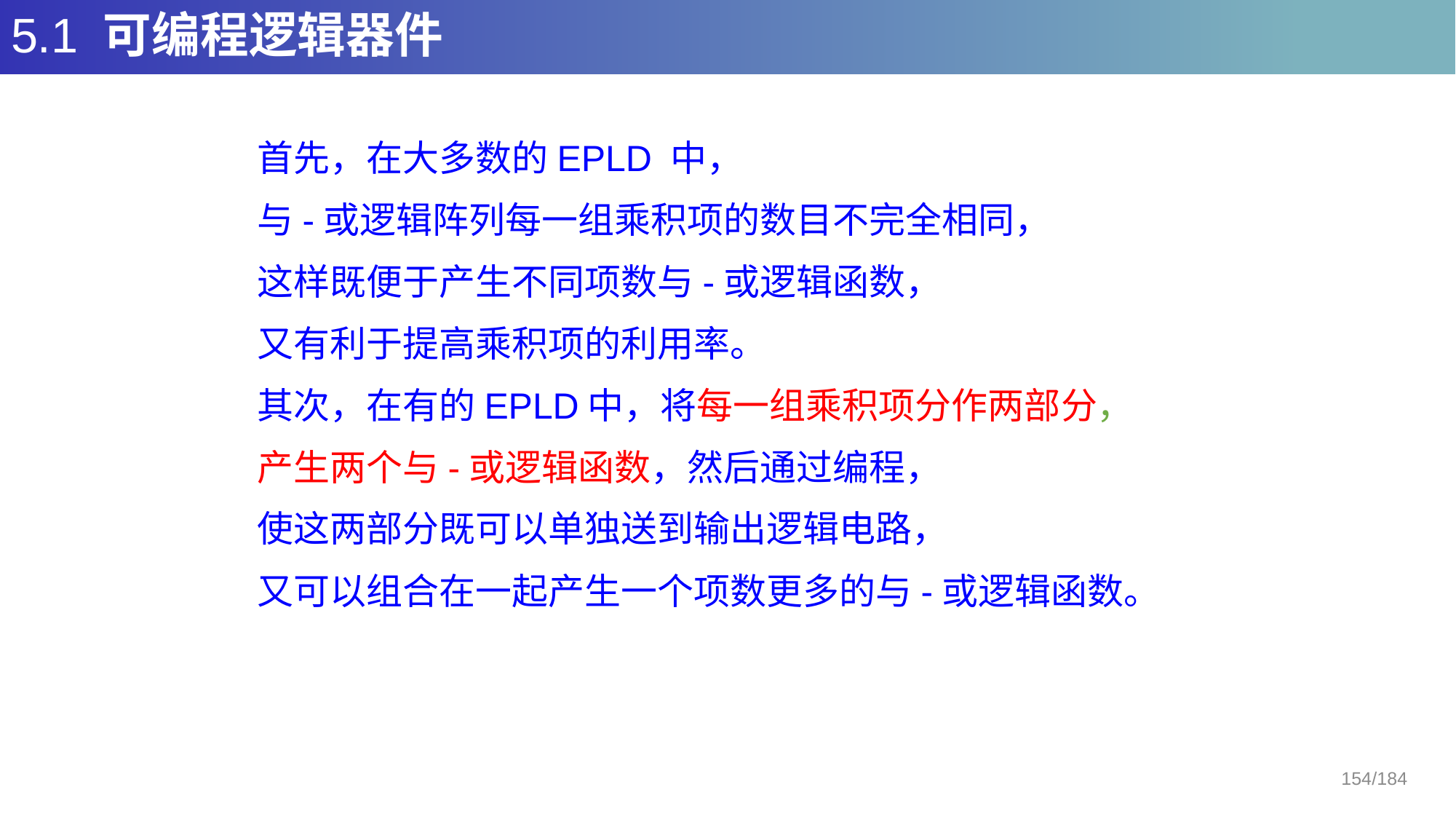

# 5.1 可编程逻辑器件
首先，在大多数的EPLD 中，
与-或逻辑阵列每一组乘积项的数目不完全相同，
这样既便于产生不同项数与-或逻辑函数，
又有利于提高乘积项的利用率。
其次，在有的EPLD中，将每一组乘积项分作两部分，
产生两个与-或逻辑函数，然后通过编程，
使这两部分既可以单独送到输出逻辑电路，
又可以组合在一起产生一个项数更多的与-或逻辑函数。
154/184